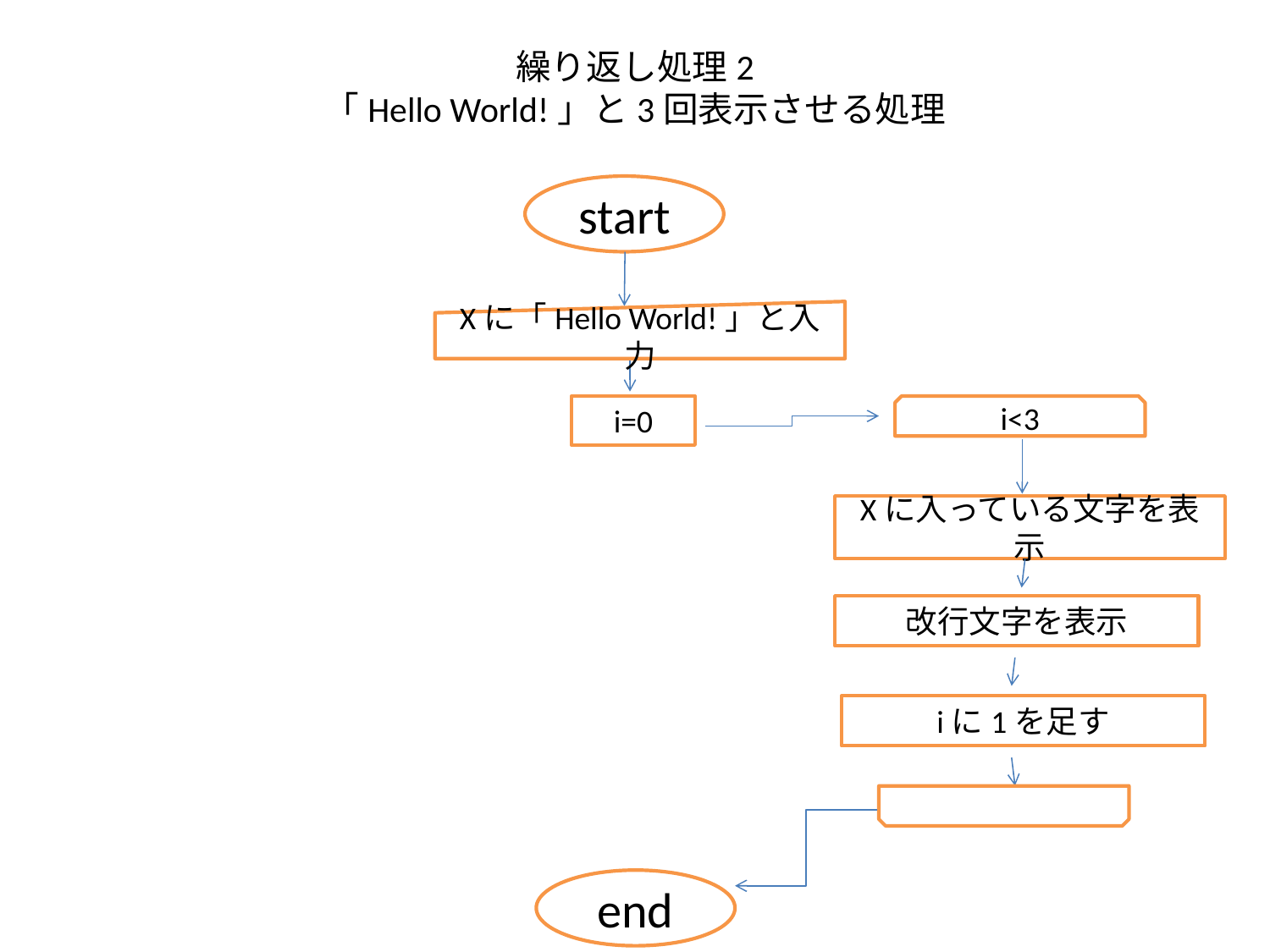

# 繰り返し処理2 「Hello World!」と3回表示させる処理
start
Xに「Hello World!」と入力
i=0
i<3
Xに入っている文字を表示
改行文字を表示
iに1を足す

end